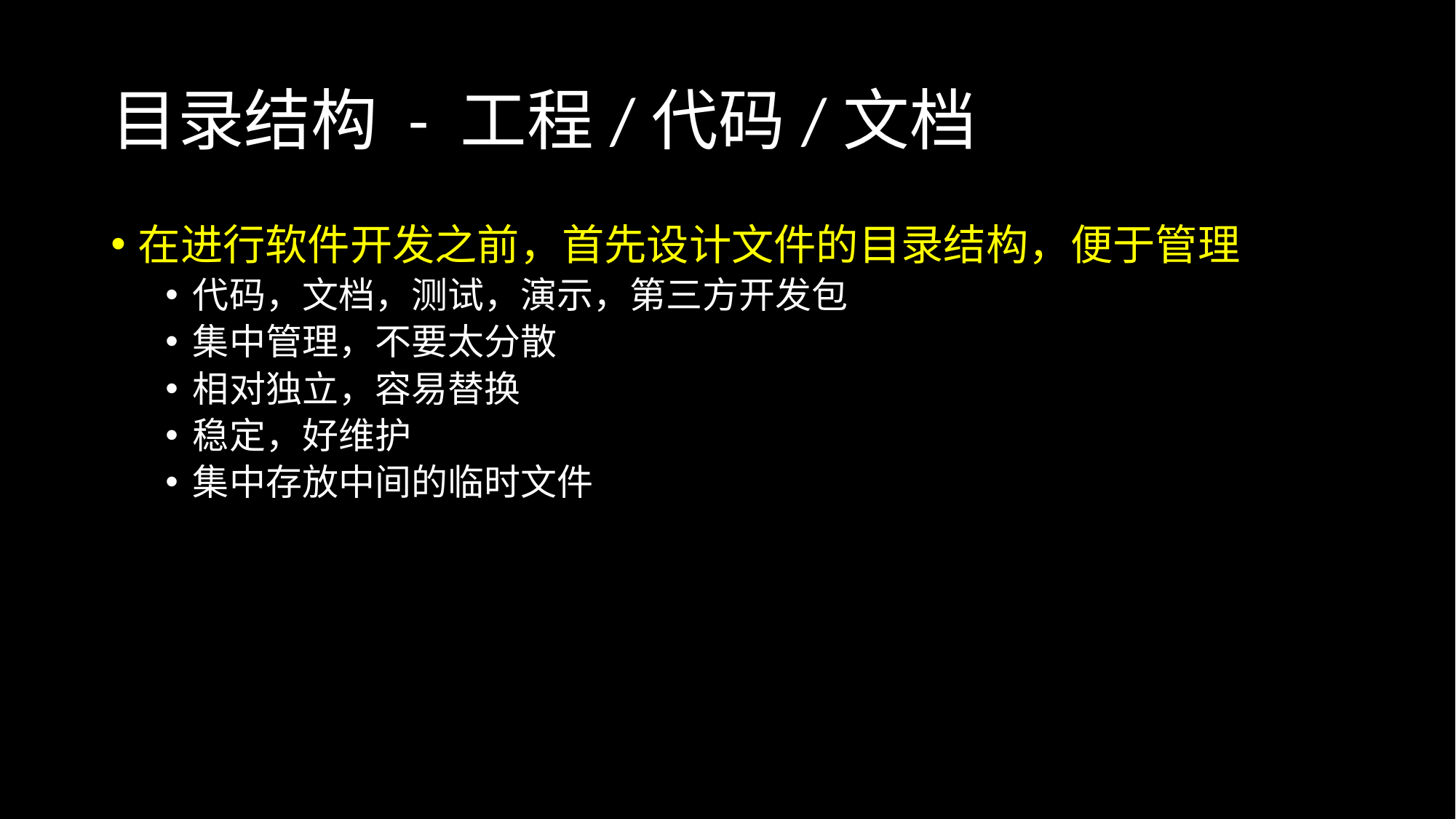

# 目录结构 - 工程/代码/文档
在进行软件开发之前，首先设计文件的目录结构，便于管理
代码，文档，测试，演示，第三方开发包
集中管理，不要太分散
相对独立，容易替换
稳定，好维护
集中存放中间的临时文件